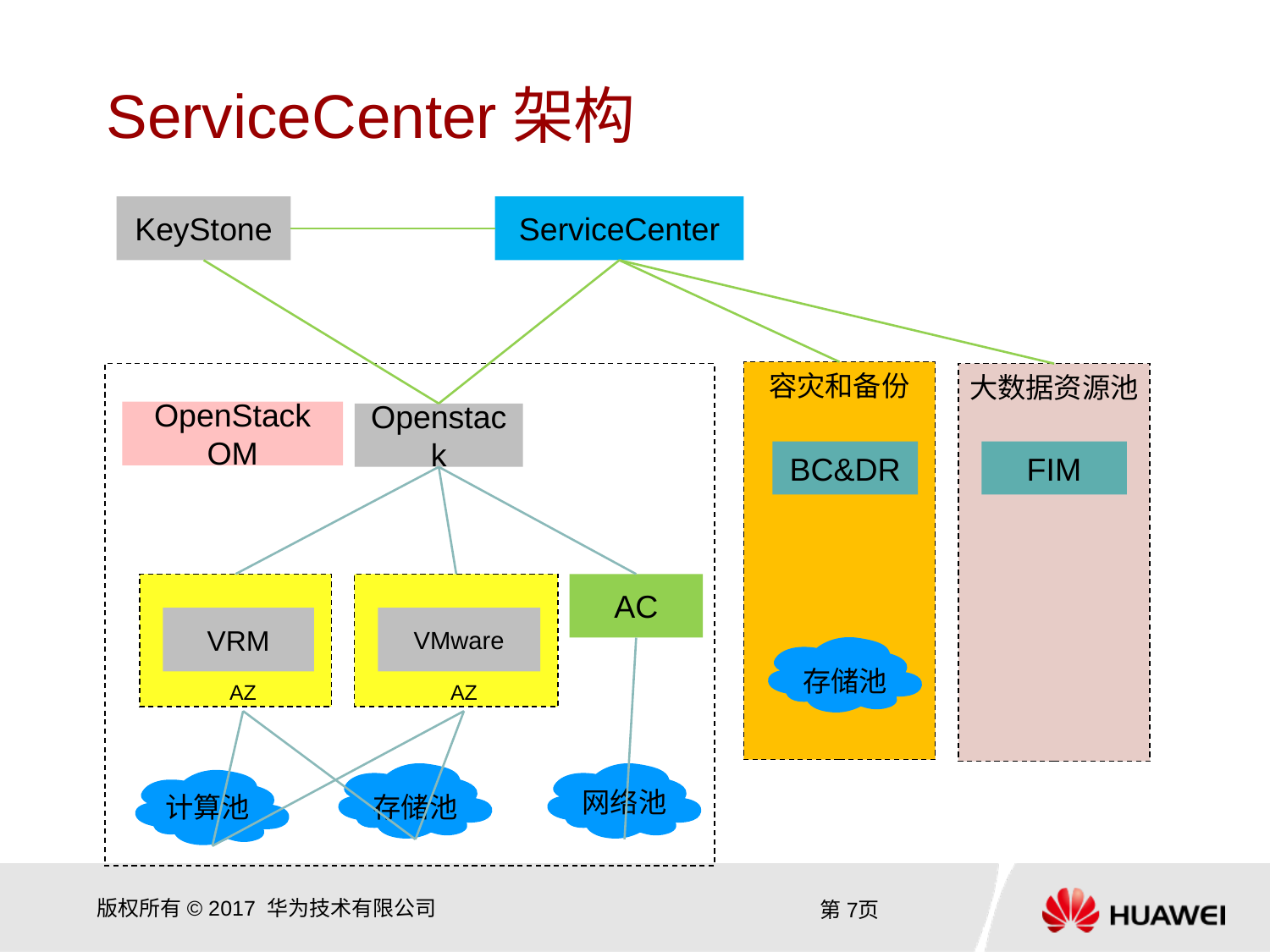

# ServiceCenter架构
KeyStone
ServiceCenter
容灾和备份

大数据资源池
OpenStack OM
Openstack
BC&DR
FIM

AC
VRM
VMware

存储池
AZ
AZ

存储池

网络池

计算池